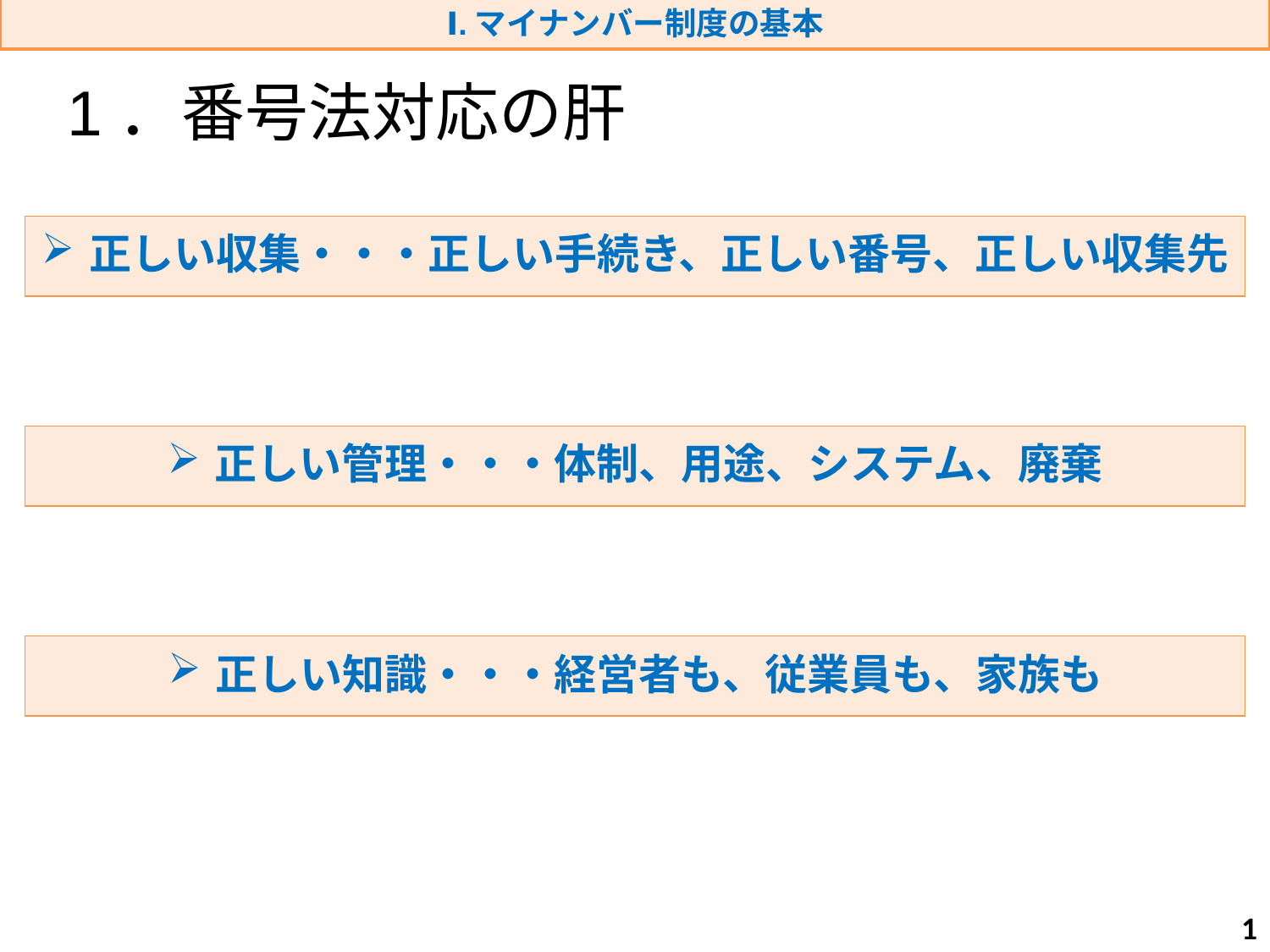

Ⅰ.マイナンバー制度の基本
1．番号法対応の肝
正しい収集・・・正しい手続き、正しい番号、正しい収集先
正しい管理・・・体制、用途、システム、廃棄
正しい知識・・・経営者も、従業員も、家族も
1